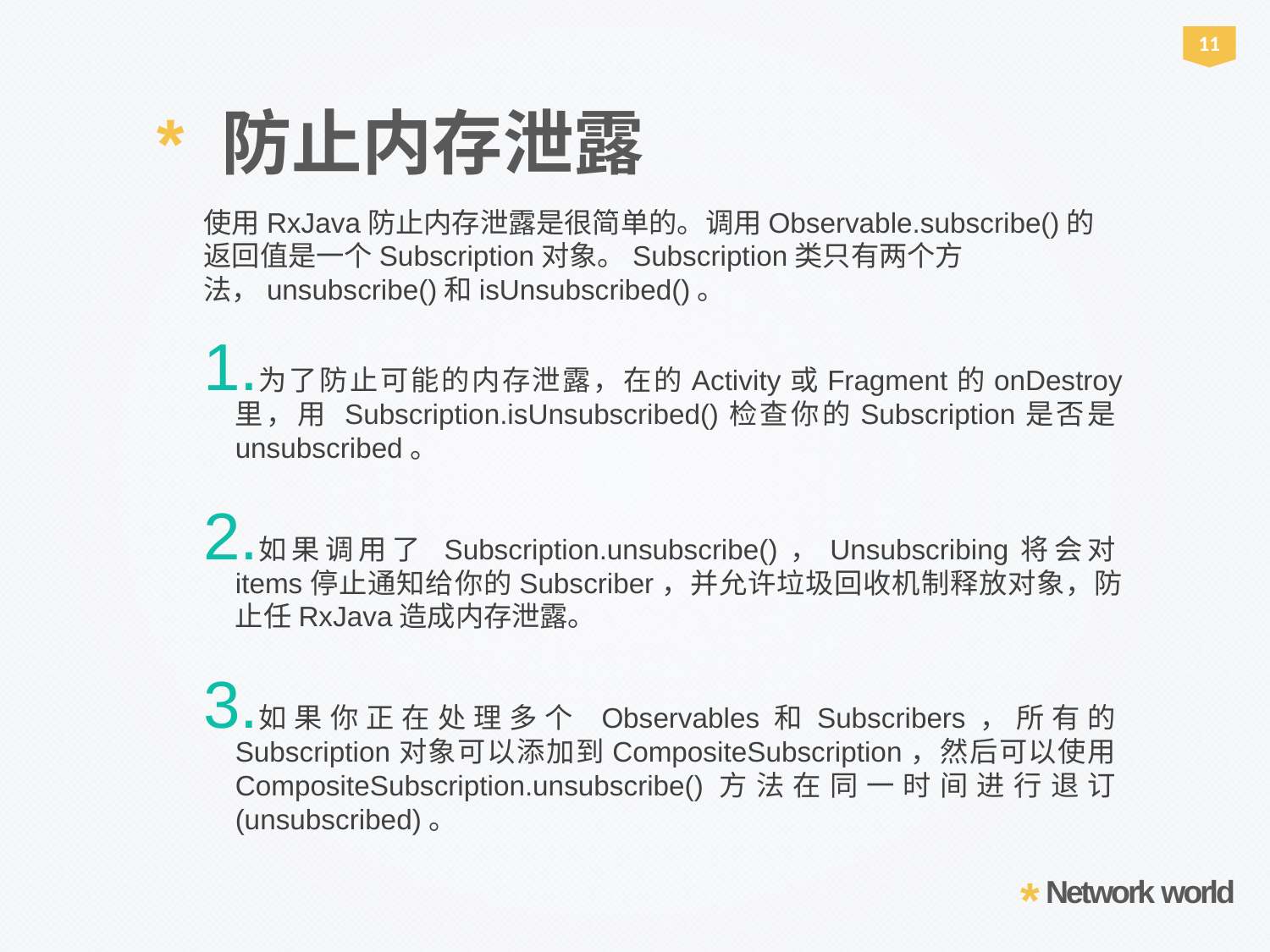

11
* 防止内存泄露
使用RxJava防止内存泄露是很简单的。调用Observable.subscribe()的返回值是一个Subscription对象。Subscription类只有两个方法，unsubscribe()和isUnsubscribed()。
为了防止可能的内存泄露，在的Activity或Fragment的onDestroy 里，用 Subscription.isUnsubscribed()检查你的Subscription是否是unsubscribed。

如果调用了 Subscription.unsubscribe()，Unsubscribing将会对items停止通知给你的Subscriber，并允许垃圾回收机制释放对象，防止任RxJava造成内存泄露。

如果你正在处理多个 Observables和Subscribers，所有的Subscription对象可以添加到CompositeSubscription，然后可以使用CompositeSubscription.unsubscribe()方法在同一时间进行退订(unsubscribed)。